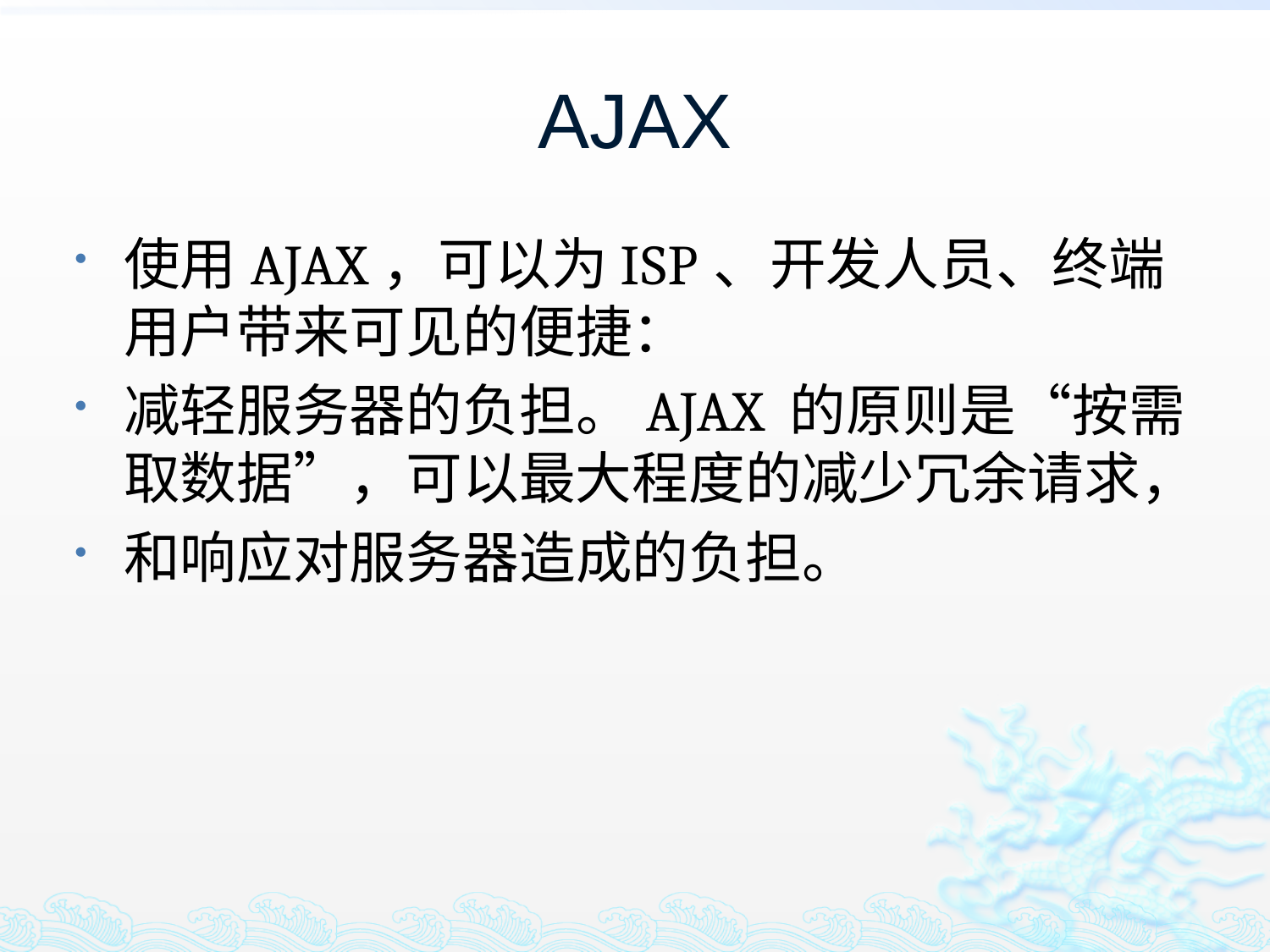

# AJAX
使用AJAX，可以为ISP、开发人员、终端用户带来可见的便捷：
减轻服务器的负担。AJAX 的原则是“按需取数据”，可以最大程度的减少冗余请求，
和响应对服务器造成的负担。